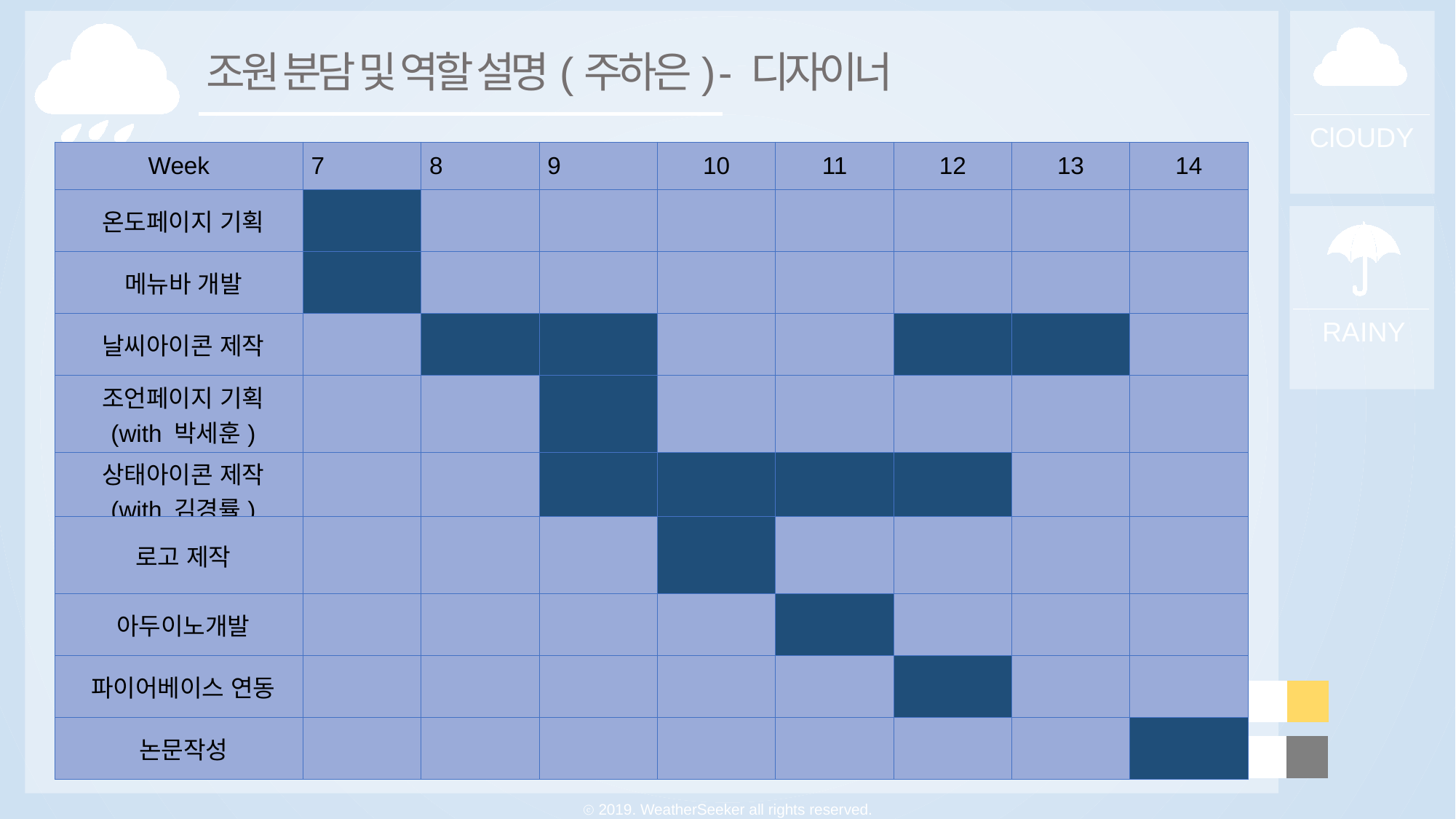

조원 분담 및 역할 설명(주하은) - 디자이너
ClOUDY

| Week | 7 | 8 | 9 | 10 | 11 | 12 | 13 | 14 |
| --- | --- | --- | --- | --- | --- | --- | --- | --- |
| 온도페이지 기획 |  |  |  |  |  |  |  |  |
| 메뉴바 개발 |  |  |  |  |  |  |  |  |
| 날씨아이콘 제작 |  |  |  |  |  |  |  |  |
| 조언페이지 기획 (with 박세훈) |  |  |  |  |  |  |  |  |
| 상태아이콘 제작 (with 김경률) |  |  |  |  |  |  |  |  |
| 로고 제작 |  |  |  |  |  |  |  |  |
| 아두이노개발 |  |  |  |  |  |  |  |  |
| 파이어베이스 연동 |  |  |  |  |  |  |  |  |
| 논문작성 |  |  |  |  |  |  |  |  |

RAINY